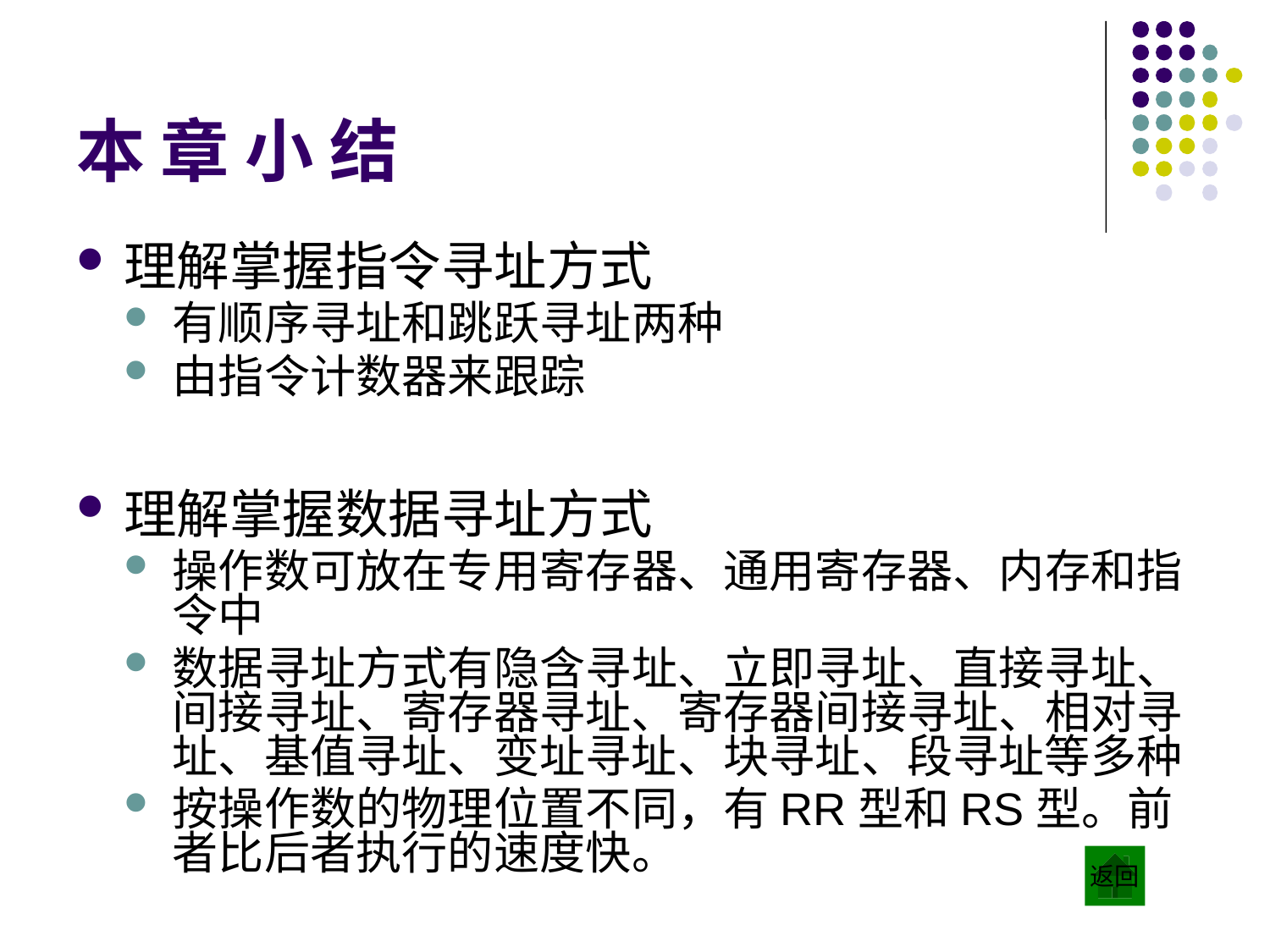

# 本 章 小 结
理解掌握指令寻址方式
有顺序寻址和跳跃寻址两种
由指令计数器来跟踪

理解掌握数据寻址方式
操作数可放在专用寄存器、通用寄存器、内存和指令中
数据寻址方式有隐含寻址、立即寻址、直接寻址、间接寻址、寄存器寻址、寄存器间接寻址、相对寻址、基值寻址、变址寻址、块寻址、段寻址等多种
按操作数的物理位置不同，有RR型和RS型。前者比后者执行的速度快。
返回
76